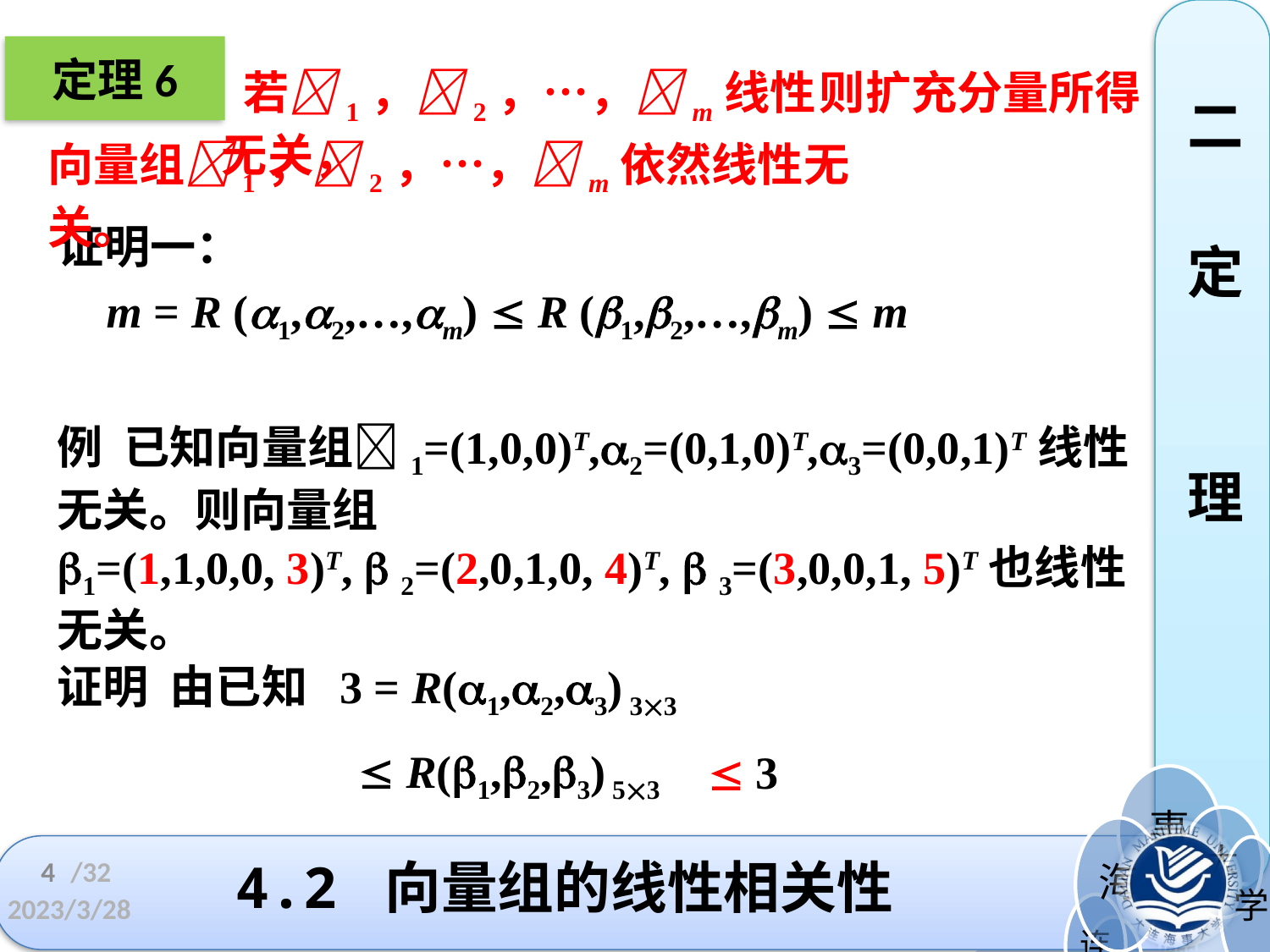

二
定

理
定理6
 若α1，α2，…，αm线性无关，
则扩充分量所得
向量组β1，β2，…，βm依然线性无关。
证明一：
m = R (α1,α2,…,αm) ≤ R (β1,β2,…,βm) ≤ m
例  已知向量组α1=(1,0,0)T,α2=(0,1,0)T,α3=(0,0,1)T线性无关。则向量组
β1=(1,1,0,0, 3)T, β 2=(2,0,1,0, 4)T, β 3=(3,0,0,1, 5)T也线性无关。
证明  由已知  3 = R(α1,α2,α3) 3×3
≤ R(β1,β2,β3) 5×3
≤ 3
4
# 4.2 向量组的线性相关性
/32
2023/3/28